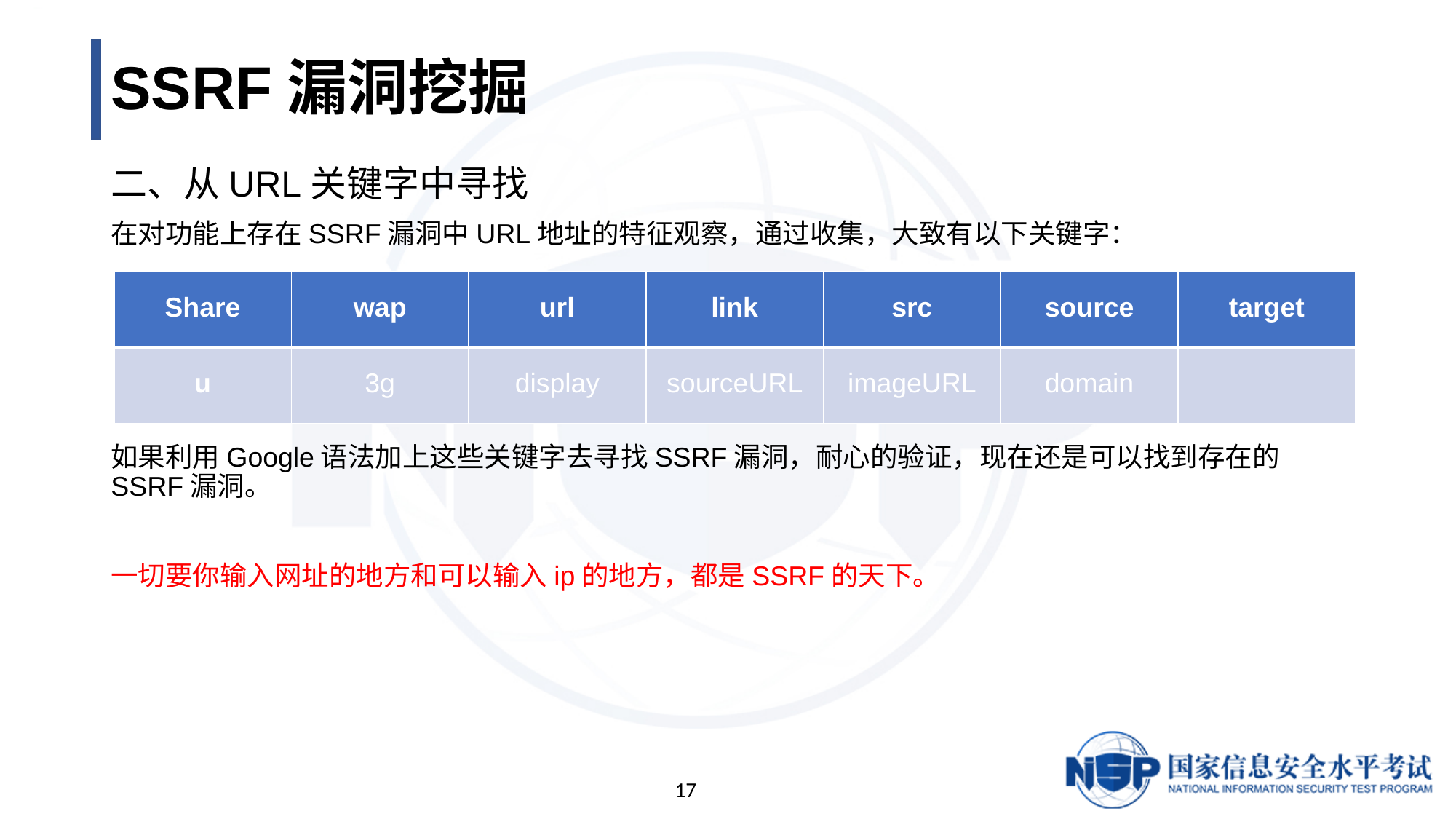

# SSRF漏洞挖掘
二、从URL关键字中寻找
在对功能上存在SSRF漏洞中URL地址的特征观察，通过收集，大致有以下关键字：

如果利用Google语法加上这些关键字去寻找SSRF漏洞，耐心的验证，现在还是可以找到存在的SSRF漏洞。

一切要你输入网址的地方和可以输入ip的地方，都是SSRF的天下。

| Share | wap | url | link | src | source | target |
| --- | --- | --- | --- | --- | --- | --- |
| u | 3g | display | sourceURL | imageURL | domain |  |